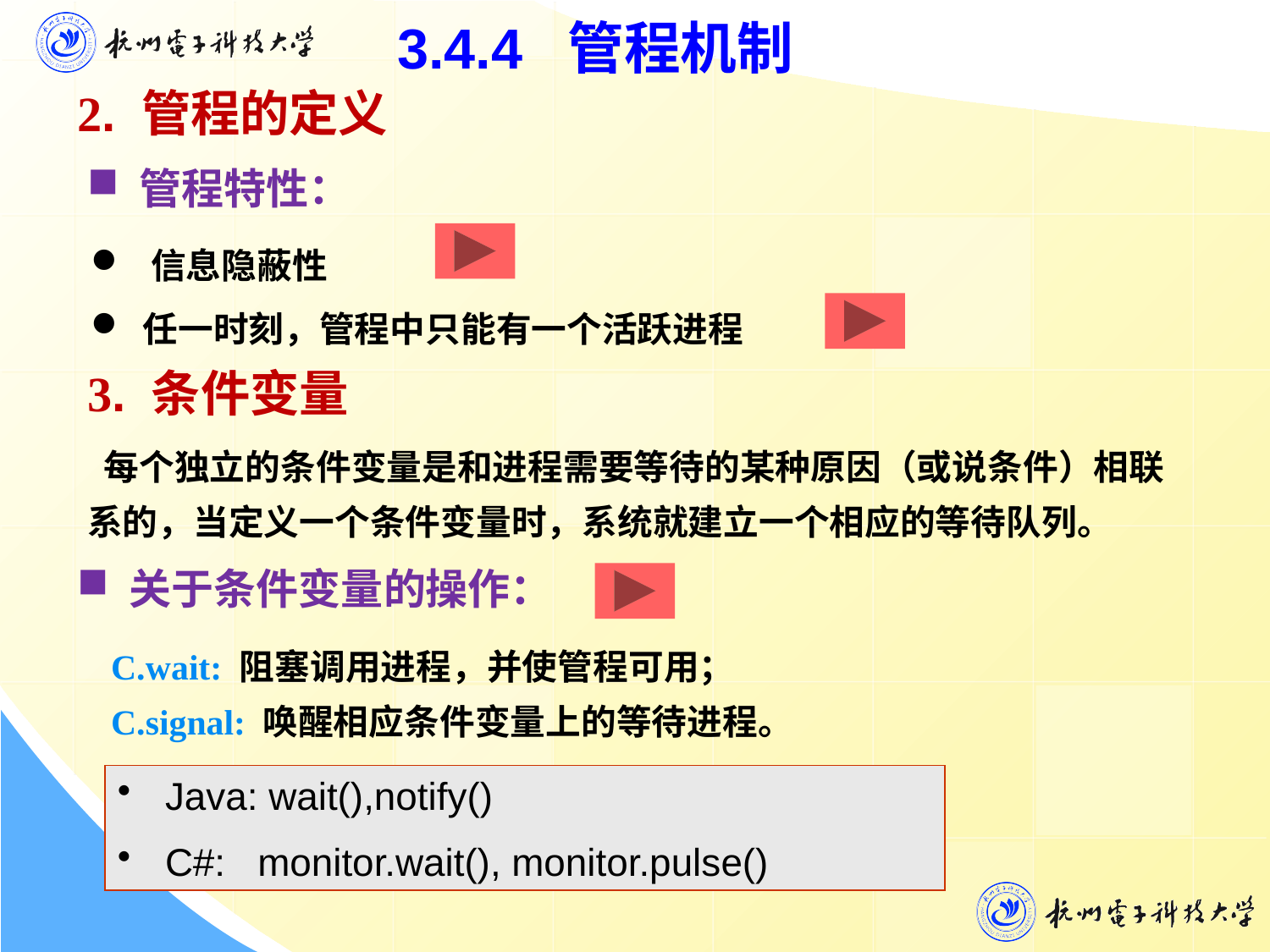

3.4.4  管程机制
2. 管程的定义
 管程特性：
  信息隐蔽性
 任一时刻，管程中只能有一个活跃进程

3. 条件变量
 每个独立的条件变量是和进程需要等待的某种原因（或说条件）相联系的，当定义一个条件变量时，系统就建立一个相应的等待队列。
 关于条件变量的操作：

C.wait: 阻塞调用进程，并使管程可用；
C.signal: 唤醒相应条件变量上的等待进程。
Java: wait(),notify()
C#:   monitor.wait(), monitor.pulse()